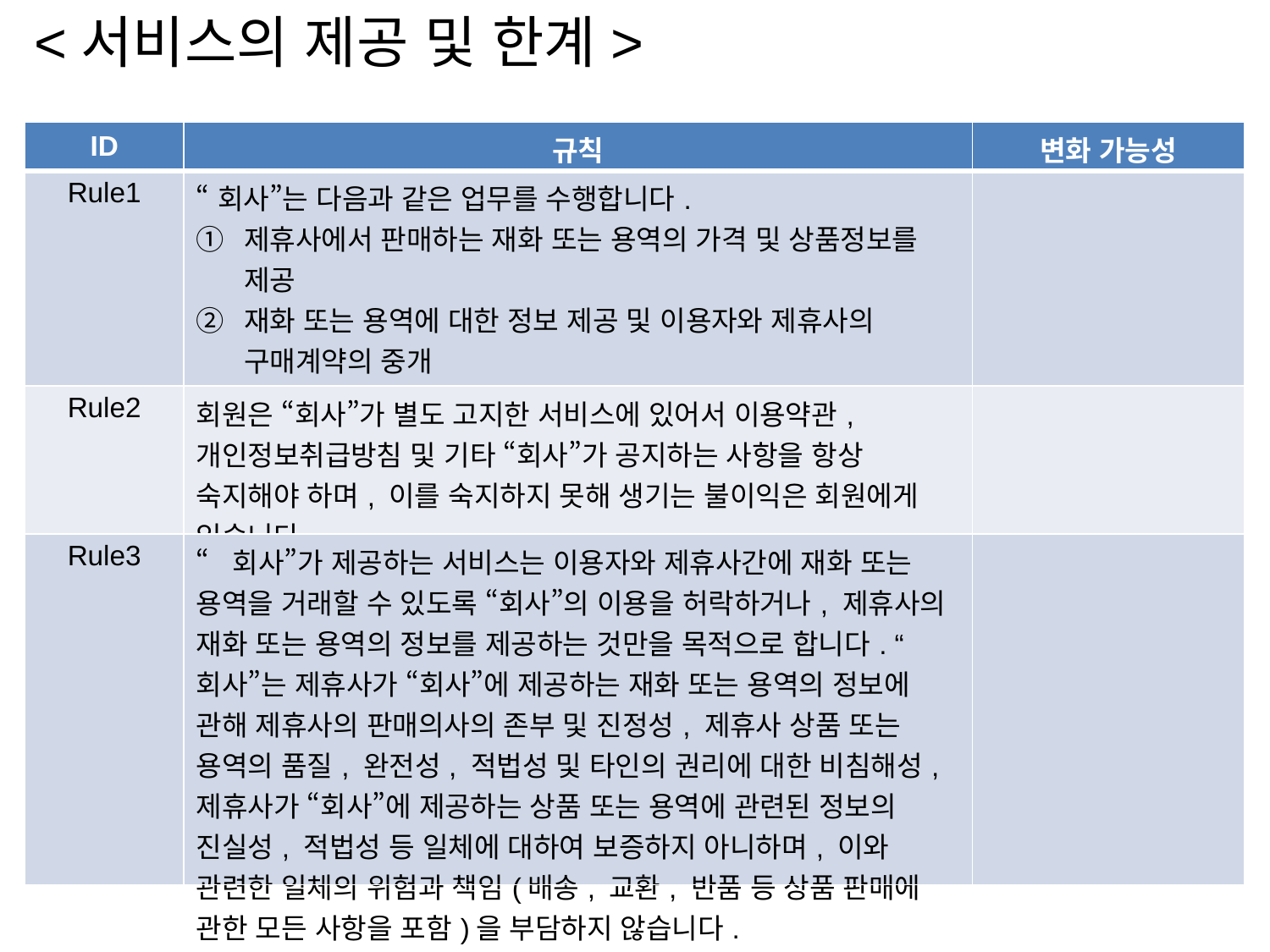

<서비스의 제공 및 한계>
| ID | 규칙 | 변화 가능성 |
| --- | --- | --- |
| Rule1 | “회사”는 다음과 같은 업무를 수행합니다. 제휴사에서 판매하는 재화 또는 용역의 가격 및 상품정보를 제공 재화 또는 용역에 대한 정보 제공 및 이용자와 제휴사의 구매계약의 중개 기타 본 조항에서 정한 업무에 부수한 업무 |  |
| Rule2 | 회원은 “회사”가 별도 고지한 서비스에 있어서 이용약관, 개인정보취급방침 및 기타 “회사”가 공지하는 사항을 항상 숙지해야 하며, 이를 숙지하지 못해 생기는 불이익은 회원에게 있습니다. |  |
| Rule3 | “회사”가 제공하는 서비스는 이용자와 제휴사간에 재화 또는 용역을 거래할 수 있도록 “회사”의 이용을 허락하거나, 제휴사의 재화 또는 용역의 정보를 제공하는 것만을 목적으로 합니다. “회사”는 제휴사가 “회사”에 제공하는 재화 또는 용역의 정보에 관해 제휴사의 판매의사의 존부 및 진정성, 제휴사 상품 또는 용역의 품질, 완전성, 적법성 및 타인의 권리에 대한 비침해성, 제휴사가 “회사”에 제공하는 상품 또는 용역에 관련된 정보의 진실성, 적법성 등 일체에 대하여 보증하지 아니하며, 이와 관련한 일체의 위험과 책임(배송, 교환, 반품 등 상품 판매에 관한 모든 사항을 포함)을 부담하지 않습니다. |  |